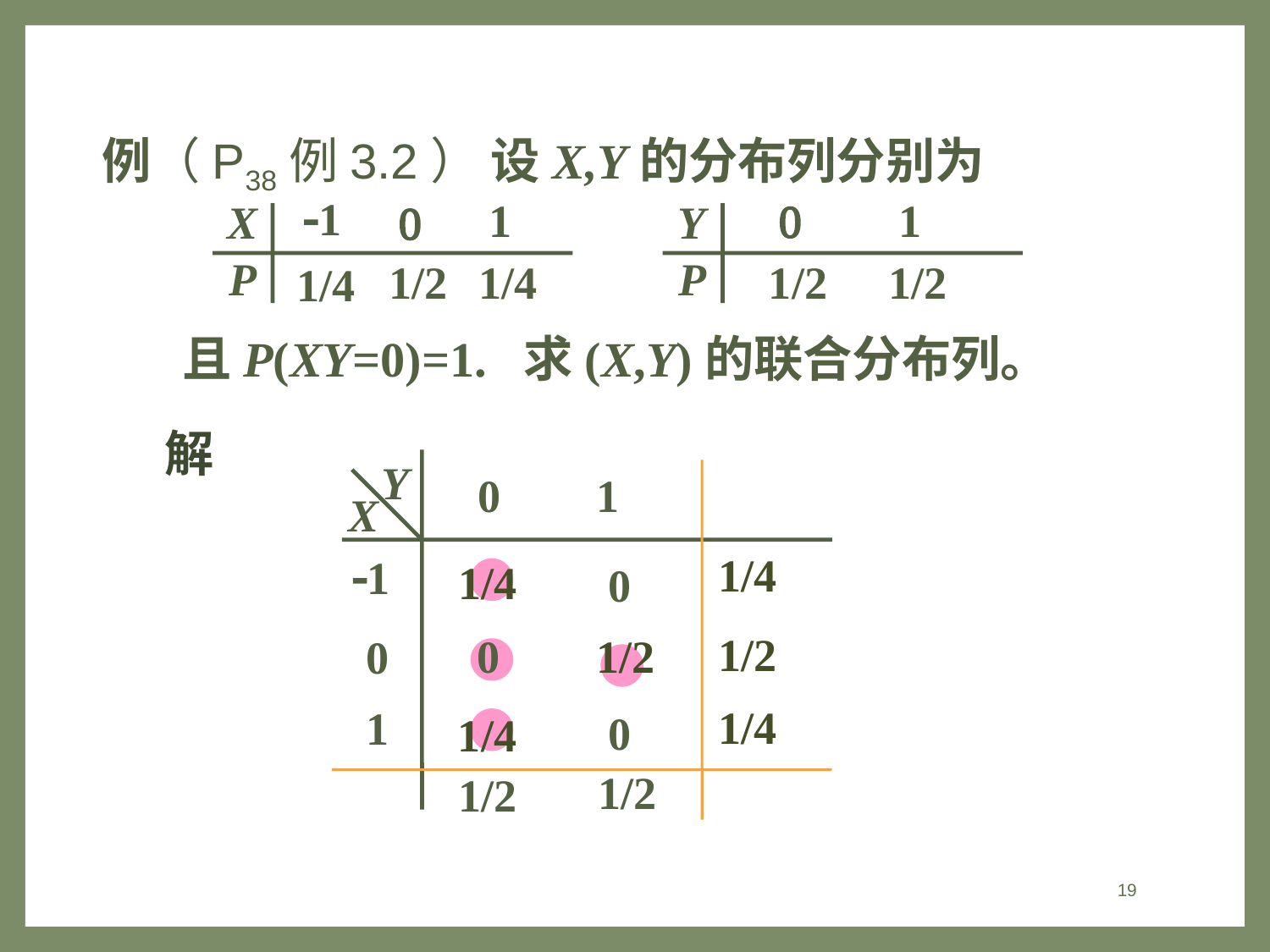

例（P38例3.2） 设X,Y的分布列分别为
−1
1
0
1
X
0
Y

P
P
1/2
1/4
1/2
1/2
1/4

且P(XY=0)=1.  求(X,Y)的联合分布列。
解
Y

X
0
1

1/4
−1
0
1
1/4
0

1/2
0
1/2

1/4
0
1/4

1/2
1/2

19